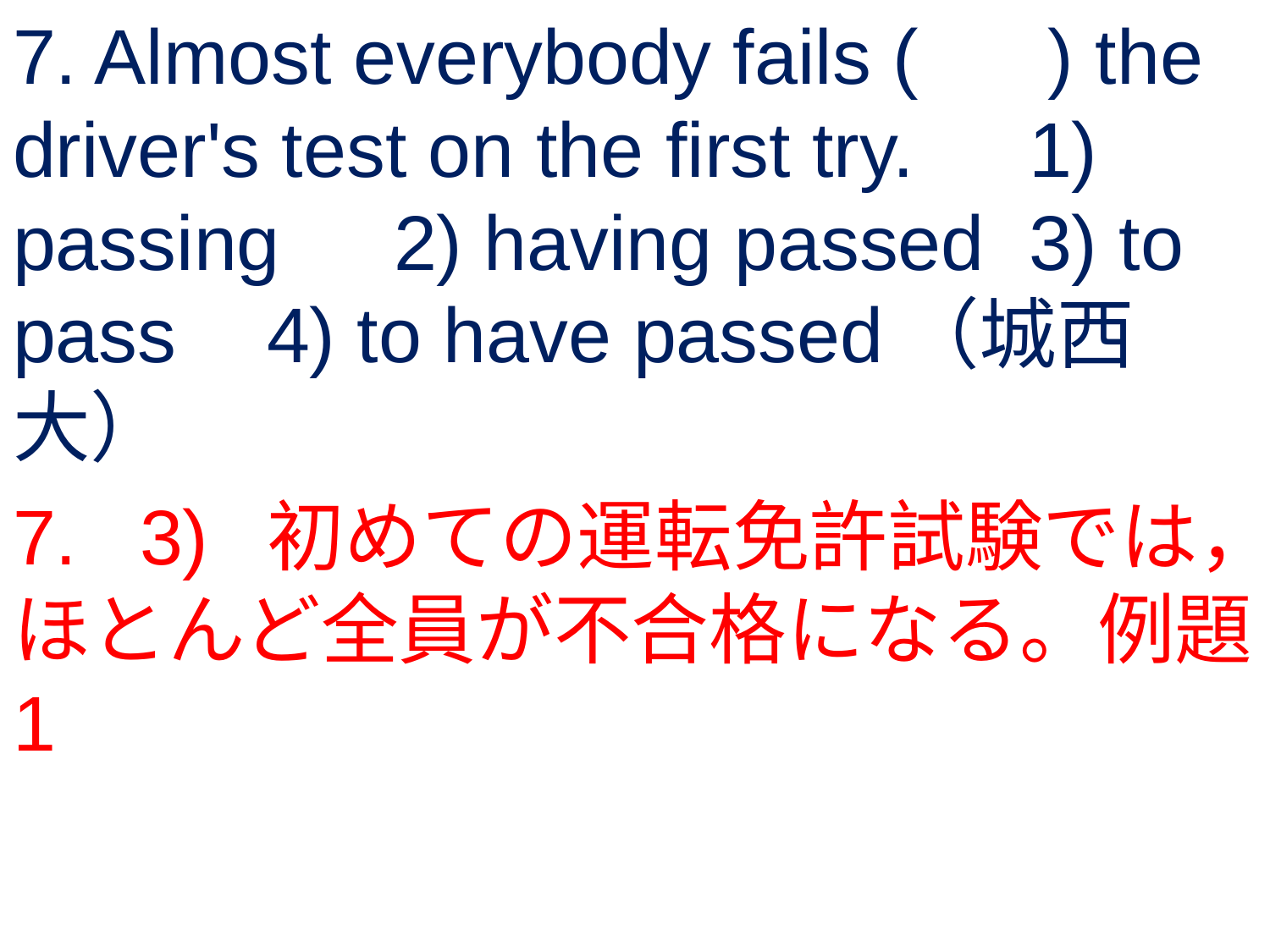

# 7. Almost everybody fails (      ) the driver's test on the first try.	1) passing	2) having passed	3) to pass	4) to have passed	（城西大）
7.	3) 	初めての運転免許試験では，ほとんど全員が不合格になる。例題1